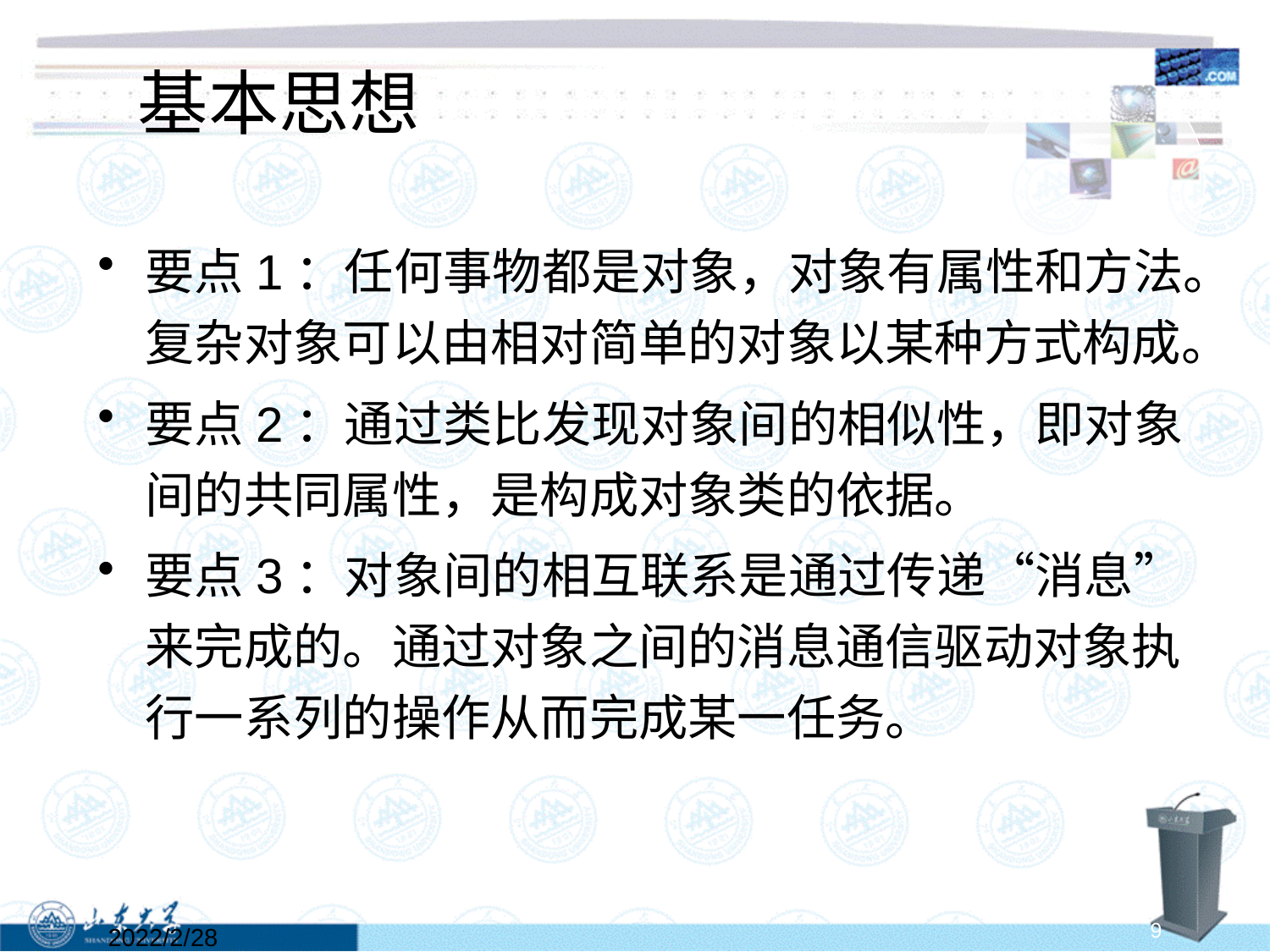

# 基本思想
要点1：任何事物都是对象，对象有属性和方法。复杂对象可以由相对简单的对象以某种方式构成。
要点2：通过类比发现对象间的相似性，即对象间的共同属性，是构成对象类的依据。
要点3：对象间的相互联系是通过传递“消息”来完成的。通过对象之间的消息通信驱动对象执行一系列的操作从而完成某一任务。
2022/2/28
9